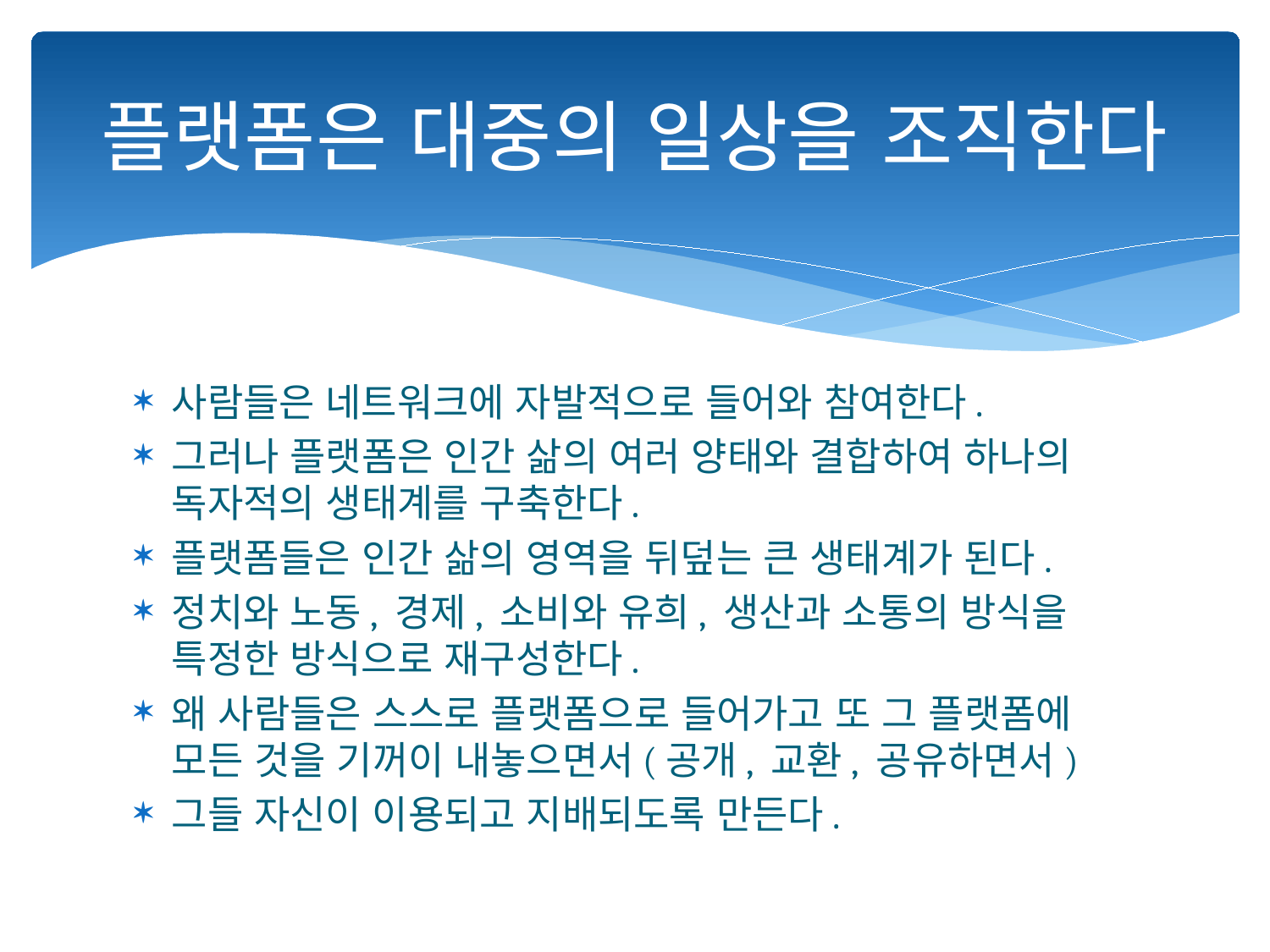

# 플랫폼은 대중의 일상을 조직한다
사람들은 네트워크에 자발적으로 들어와 참여한다.
그러나 플랫폼은 인간 삶의 여러 양태와 결합하여 하나의 독자적의 생태계를 구축한다.
플랫폼들은 인간 삶의 영역을 뒤덮는 큰 생태계가 된다.
정치와 노동, 경제, 소비와 유희, 생산과 소통의 방식을 특정한 방식으로 재구성한다.
왜 사람들은 스스로 플랫폼으로 들어가고 또 그 플랫폼에 모든 것을 기꺼이 내놓으면서(공개, 교환, 공유하면서)
그들 자신이 이용되고 지배되도록 만든다.